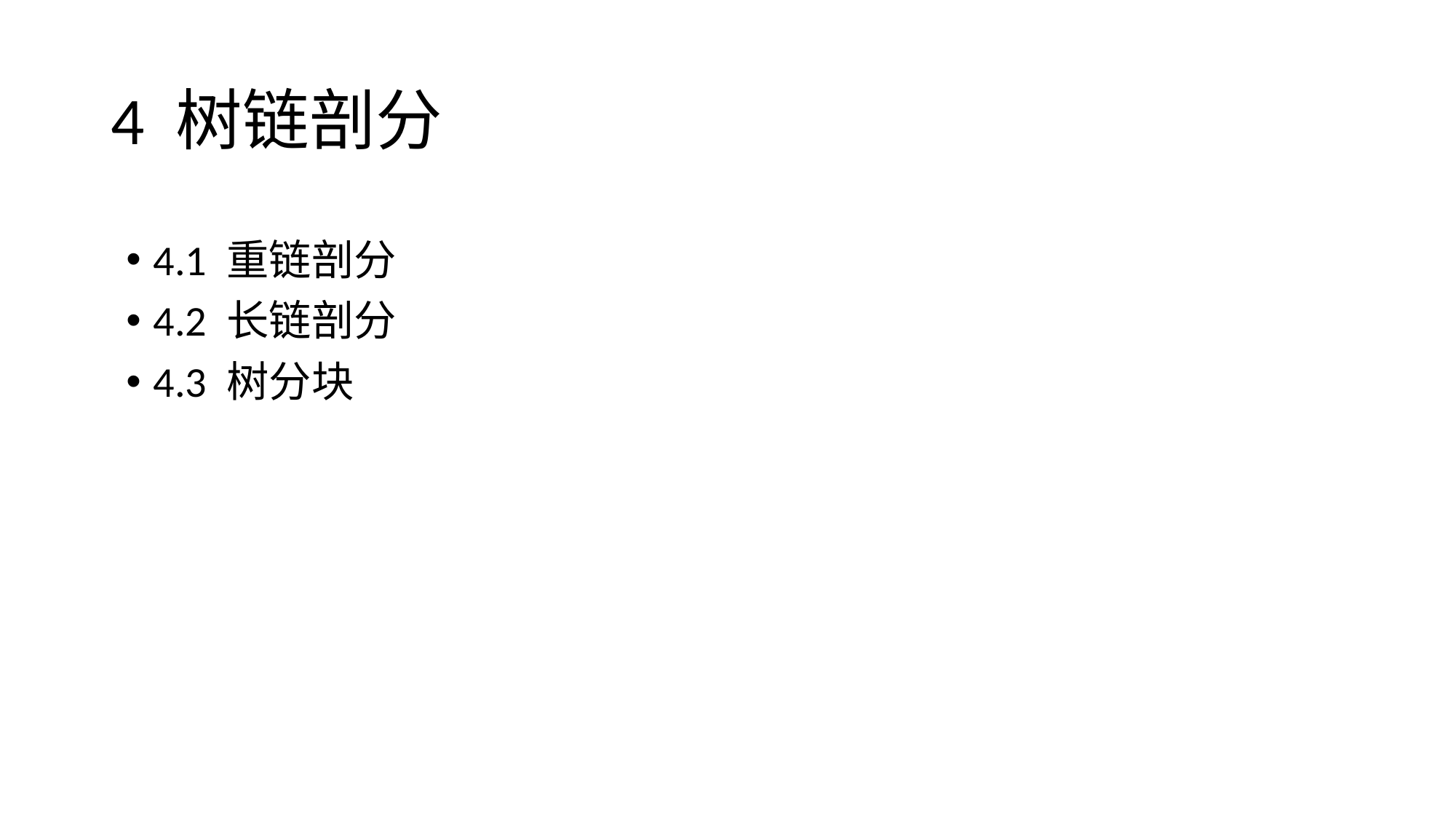

# 4 树链剖分

4.1 重链剖分
4.2 长链剖分
4.3 树分块